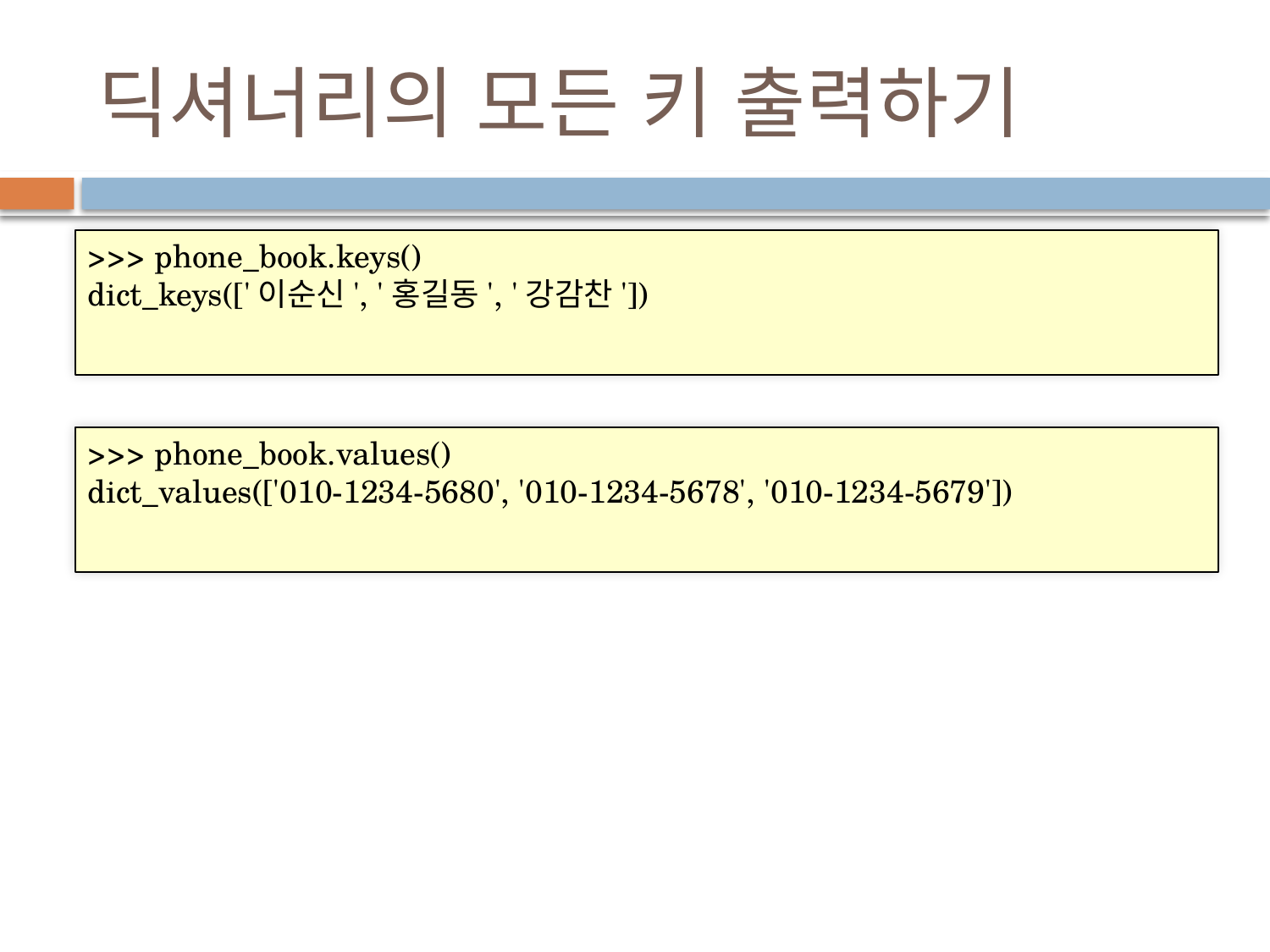

# 딕셔너리의 모든 키 출력하기
>>> phone_book.keys()
dict_keys(['이순신', '홍길동', '강감찬'])
>>> phone_book.values()
dict_values(['010-1234-5680', '010-1234-5678', '010-1234-5679'])